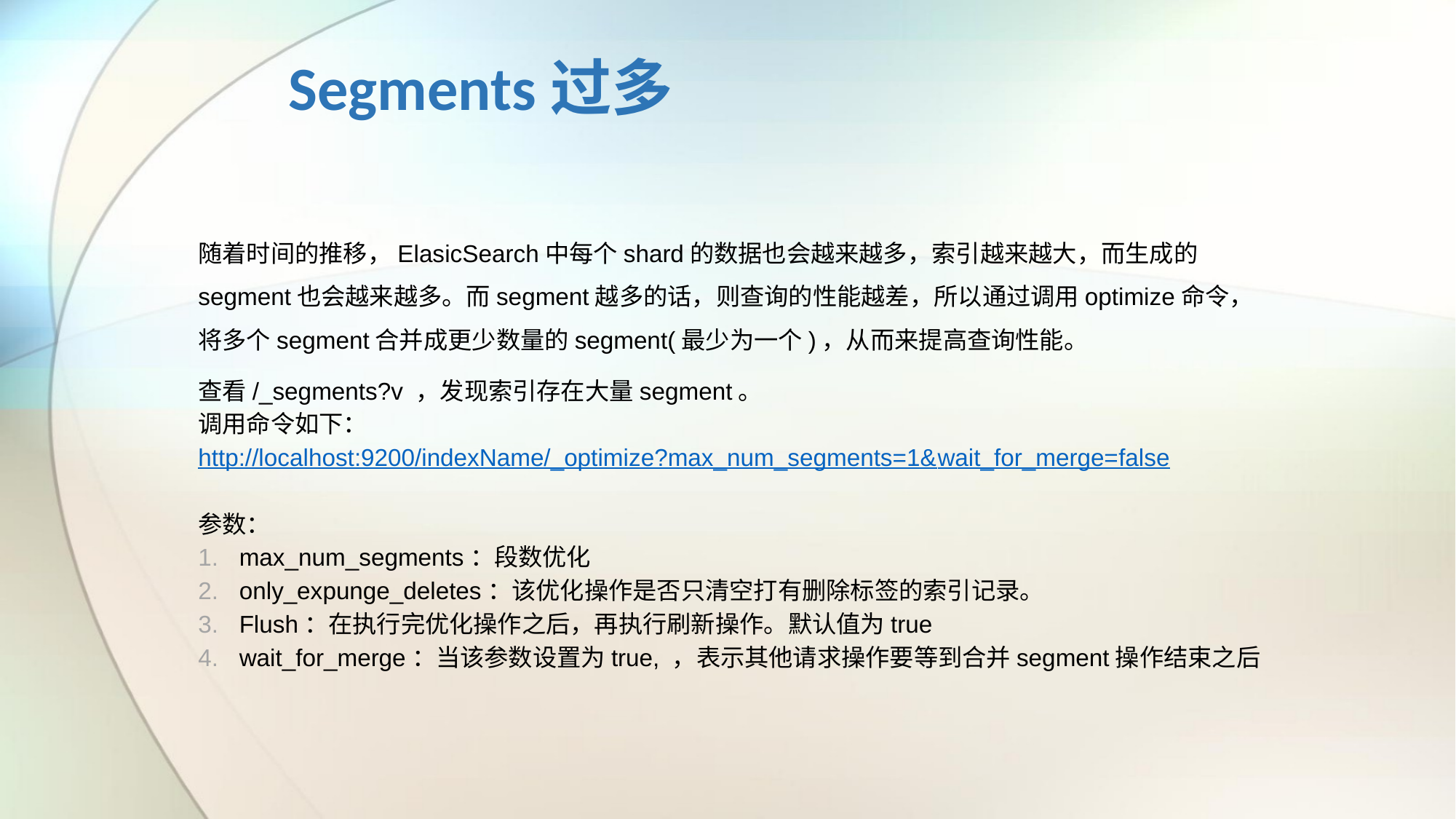

# Segments过多
随着时间的推移，ElasicSearch中每个shard的数据也会越来越多，索引越来越大，而生成的segment也会越来越多。而segment越多的话，则查询的性能越差，所以通过调用optimize命令，将多个segment合并成更少数量的segment(最少为一个)，从而来提高查询性能。
查看/_segments?v ，发现索引存在大量segment。
调用命令如下：
http://localhost:9200/indexName/_optimize?max_num_segments=1&wait_for_merge=false

参数：
max_num_segments：段数优化
only_expunge_deletes：该优化操作是否只清空打有删除标签的索引记录。
Flush：在执行完优化操作之后，再执行刷新操作。默认值为true
wait_for_merge：当该参数设置为true, ，表示其他请求操作要等到合并segment操作结束之后